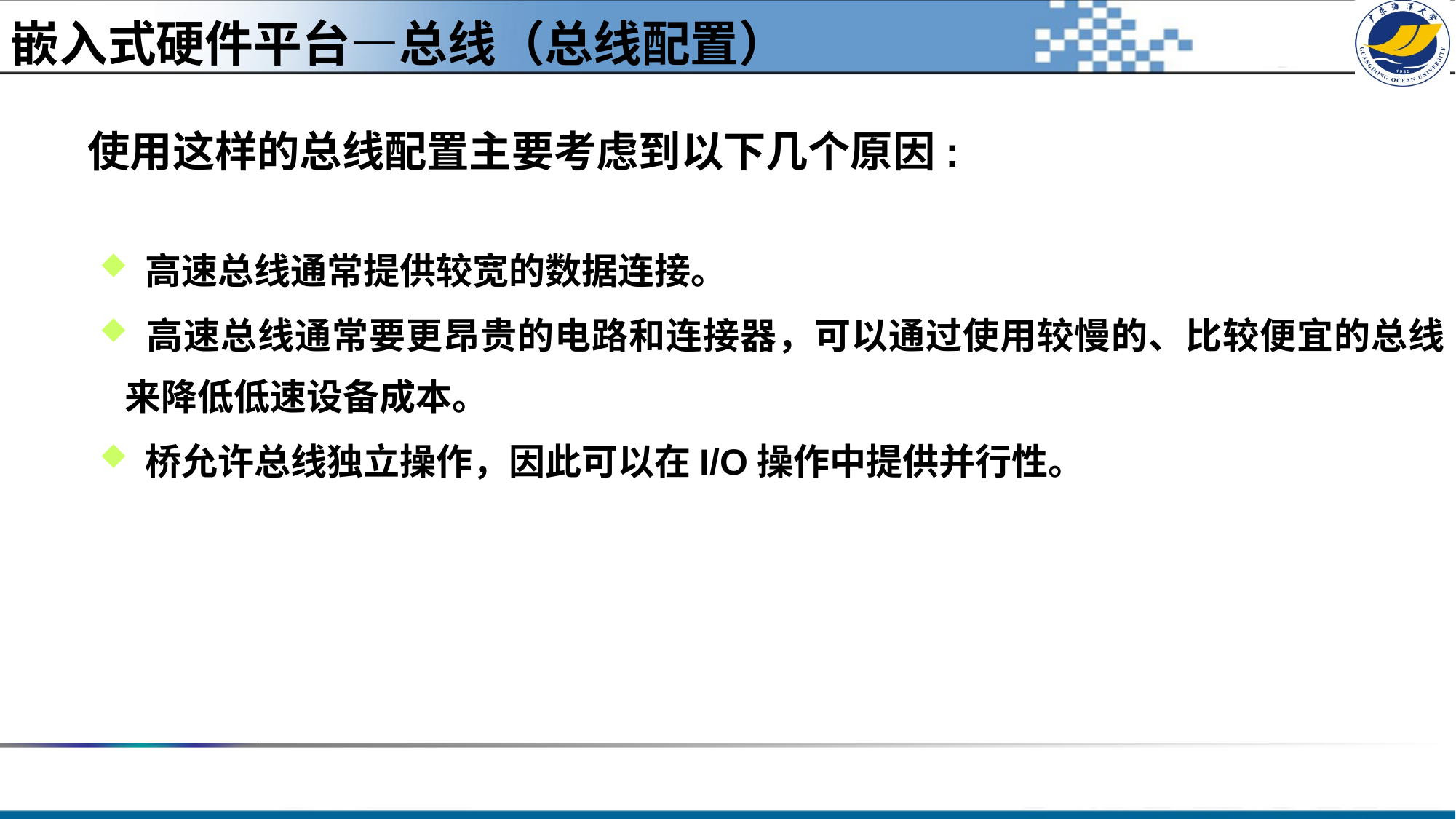

嵌入式硬件平台—总线（总线配置）
#
 使用这样的总线配置主要考虑到以下几个原因:
 高速总线通常提供较宽的数据连接。
 高速总线通常要更昂贵的电路和连接器，可以通过使用较慢的、比较便宜的总线来降低低速设备成本。
 桥允许总线独立操作，因此可以在I/O操作中提供并行性。
32